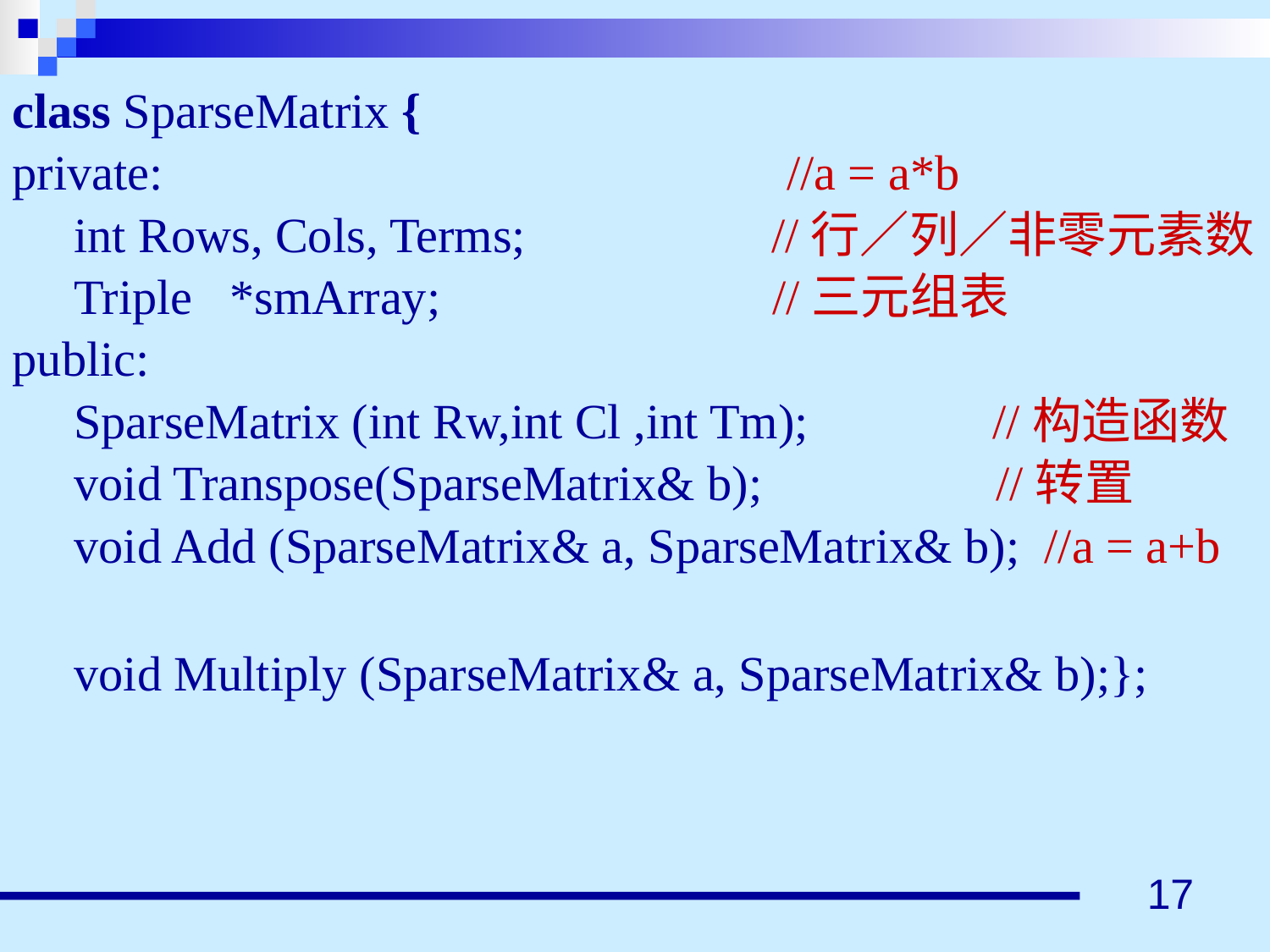

class SparseMatrix {
private:					 //a = a*b
     int Rows, Cols, Terms;                    //行／列／非零元素数
     Triple   *smArray;                           //三元组表
public:
     SparseMatrix (int Rw,int Cl ,int Tm);               //构造函数
     void Transpose(SparseMatrix& b);                   //转置
     void Add (SparseMatrix& a, SparseMatrix& b);  //a = a+b
     void Multiply (SparseMatrix& a, SparseMatrix& b);};
17